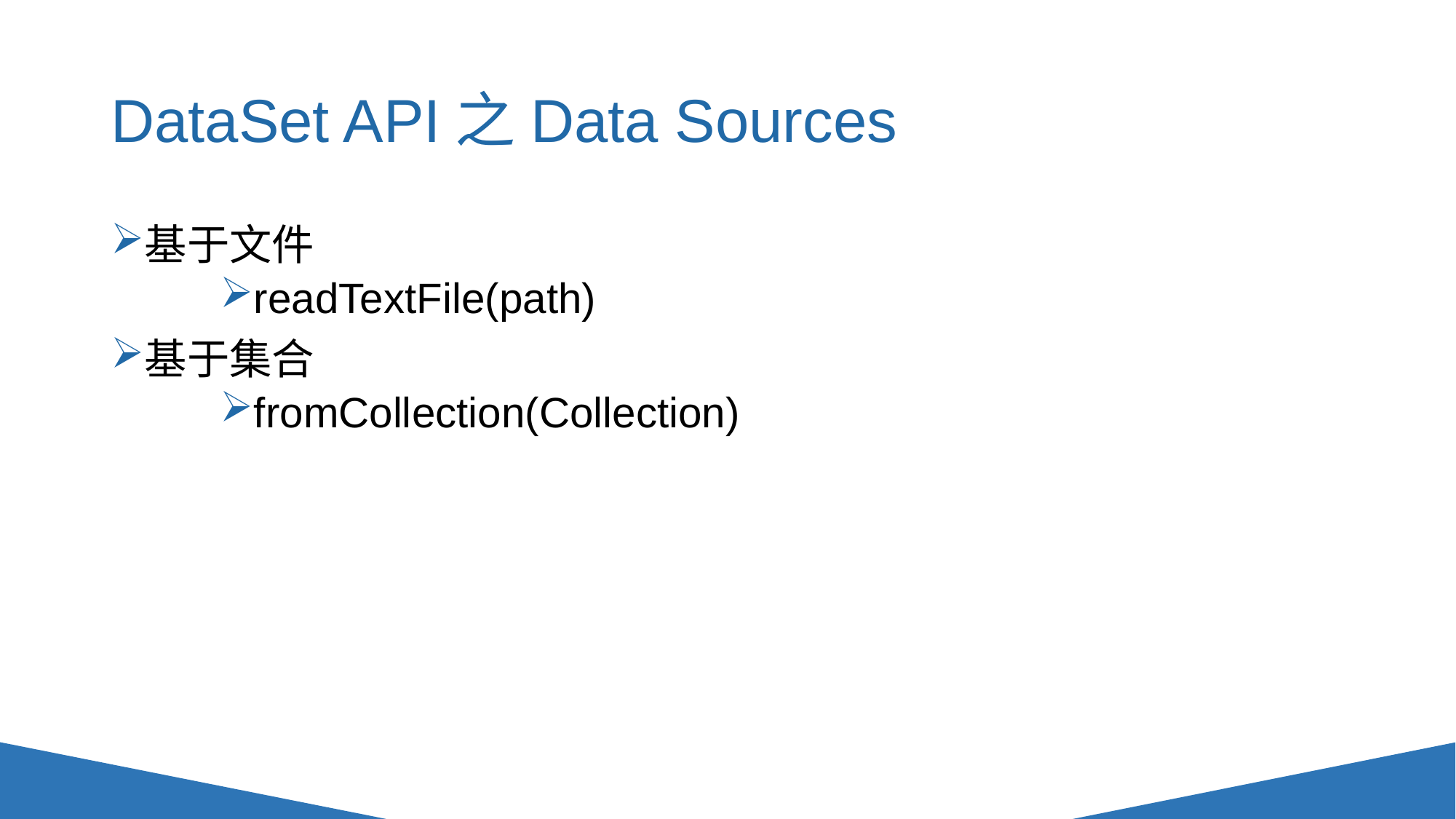

# DataSet API之Data Sources
基于文件
readTextFile(path)
基于集合
fromCollection(Collection)